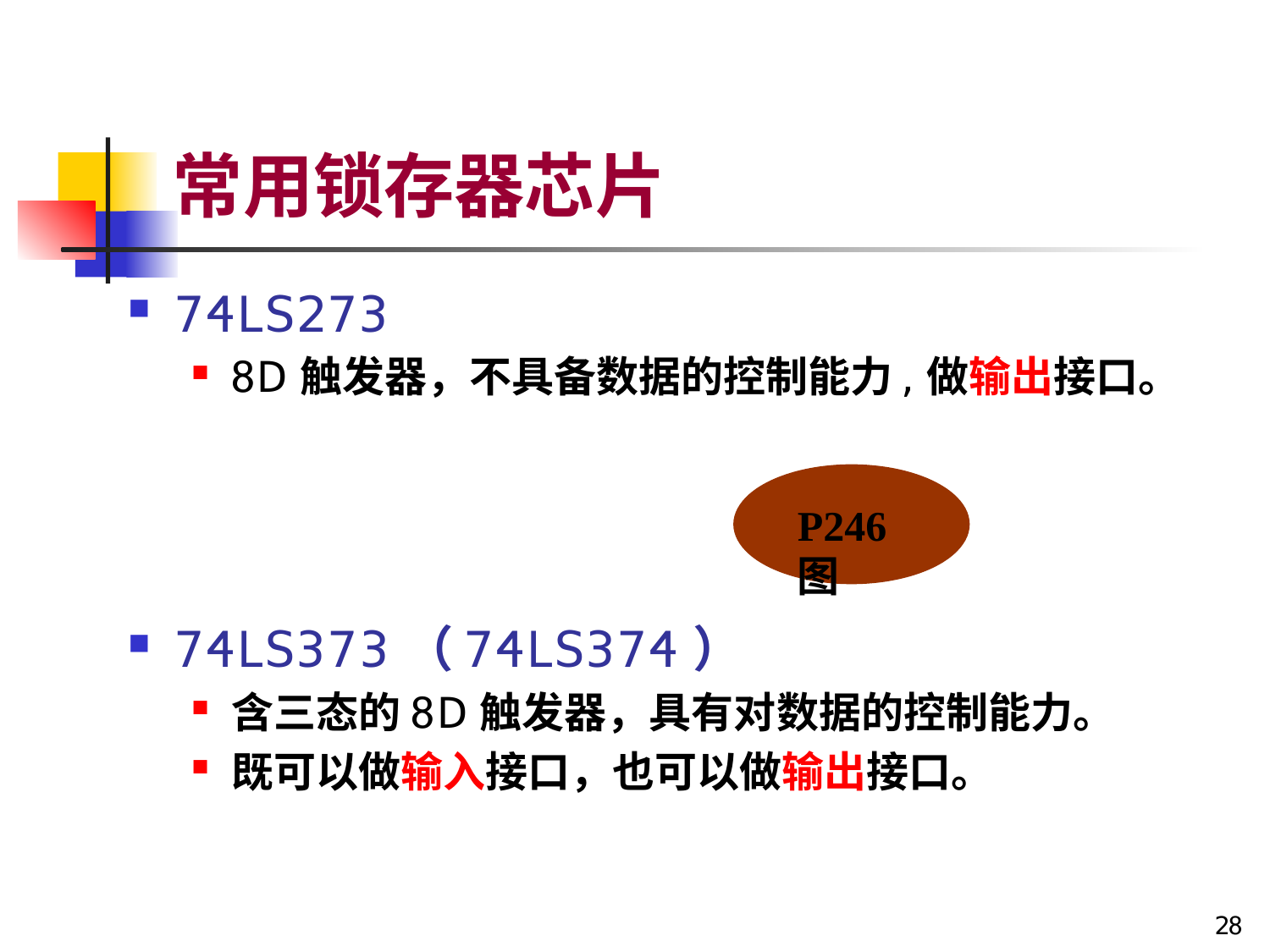

# 常用锁存器芯片
74LS273
8D触发器，不具备数据的控制能力,做输出接口。

74LS373（74LS374）
含三态的8D触发器，具有对数据的控制能力。
既可以做输入接口，也可以做输出接口。

P246图
28